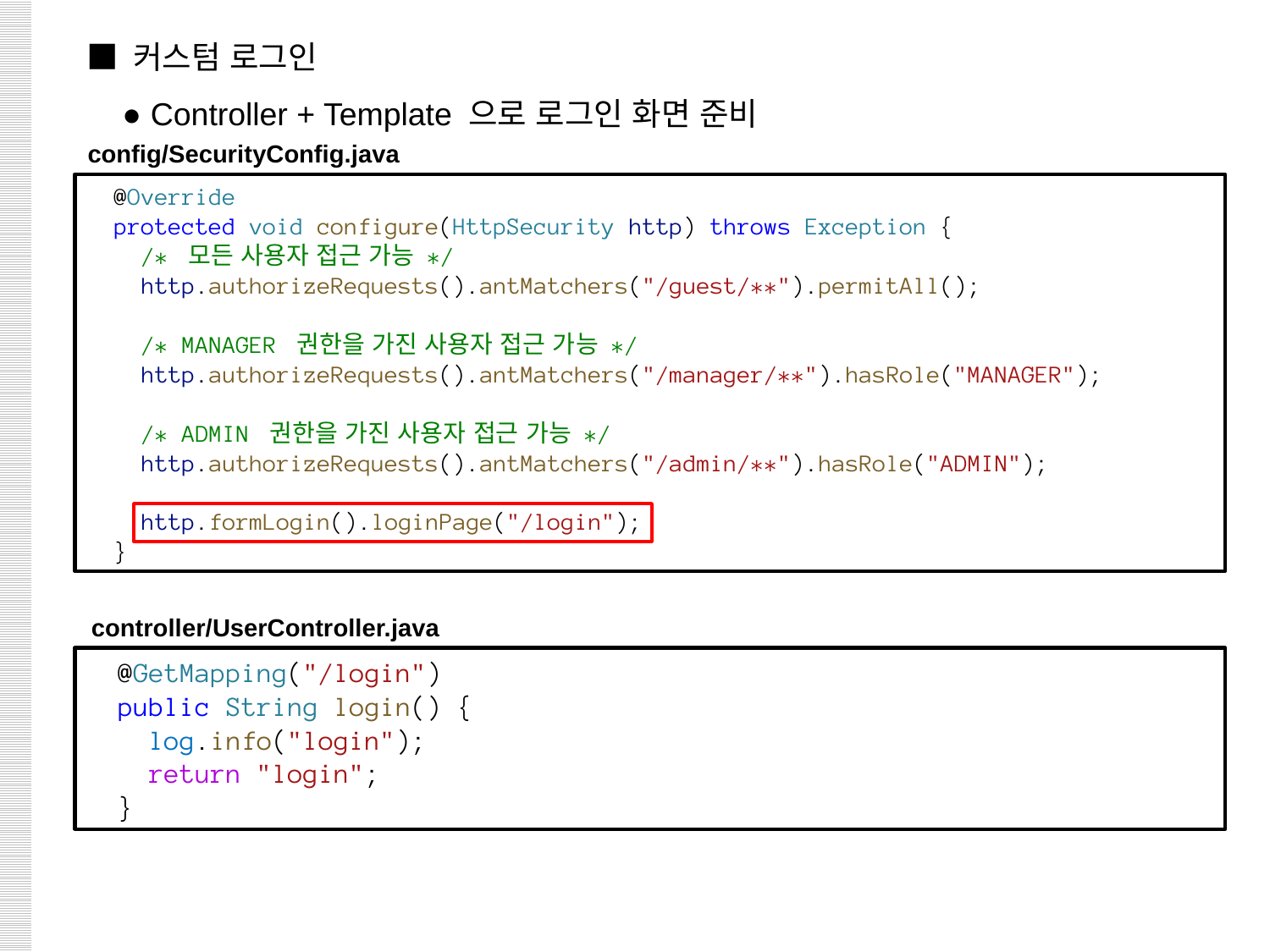

■ 커스텀 로그인
    ● Controller + Template 으로 로그인 화면 준비
config/SecurityConfig.java
  @Override
  protected void configure(HttpSecurity http) throws Exception {
    /* 모든 사용자 접근 가능 */
    http.authorizeRequests().antMatchers("/guest/**").permitAll();

    /* MANAGER 권한을 가진 사용자 접근 가능 */
    http.authorizeRequests().antMatchers("/manager/**").hasRole("MANAGER");

    /* ADMIN 권한을 가진 사용자 접근 가능 */
    http.authorizeRequests().antMatchers("/admin/**").hasRole("ADMIN");

    http.formLogin().loginPage("/login");
  }

controller/UserController.java
  @GetMapping("/login")
  public String login() {
    log.info("login");
    return "login";
  }